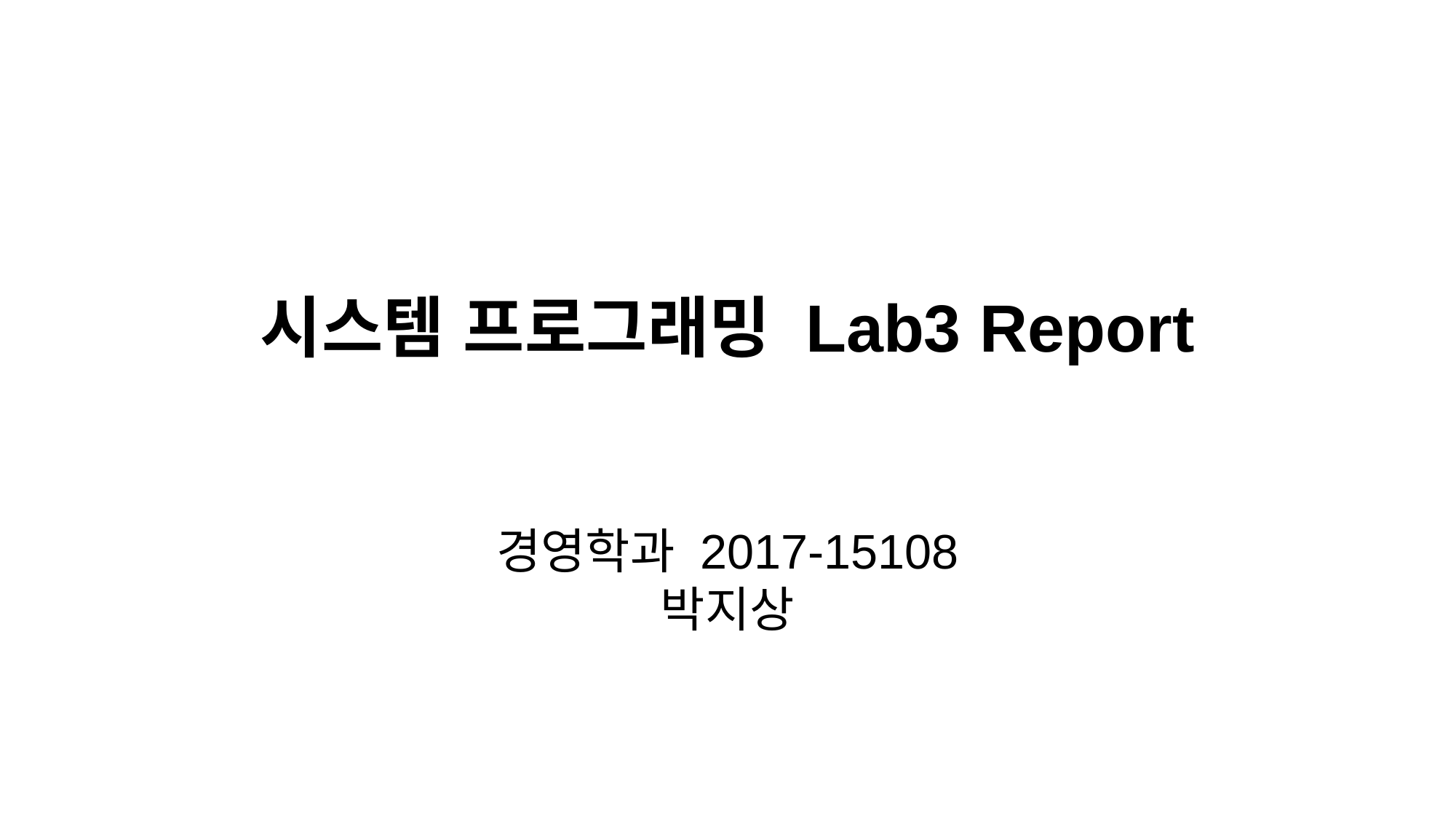

# 시스템 프로그래밍 Lab3 Report
경영학과 2017-15108
박지상